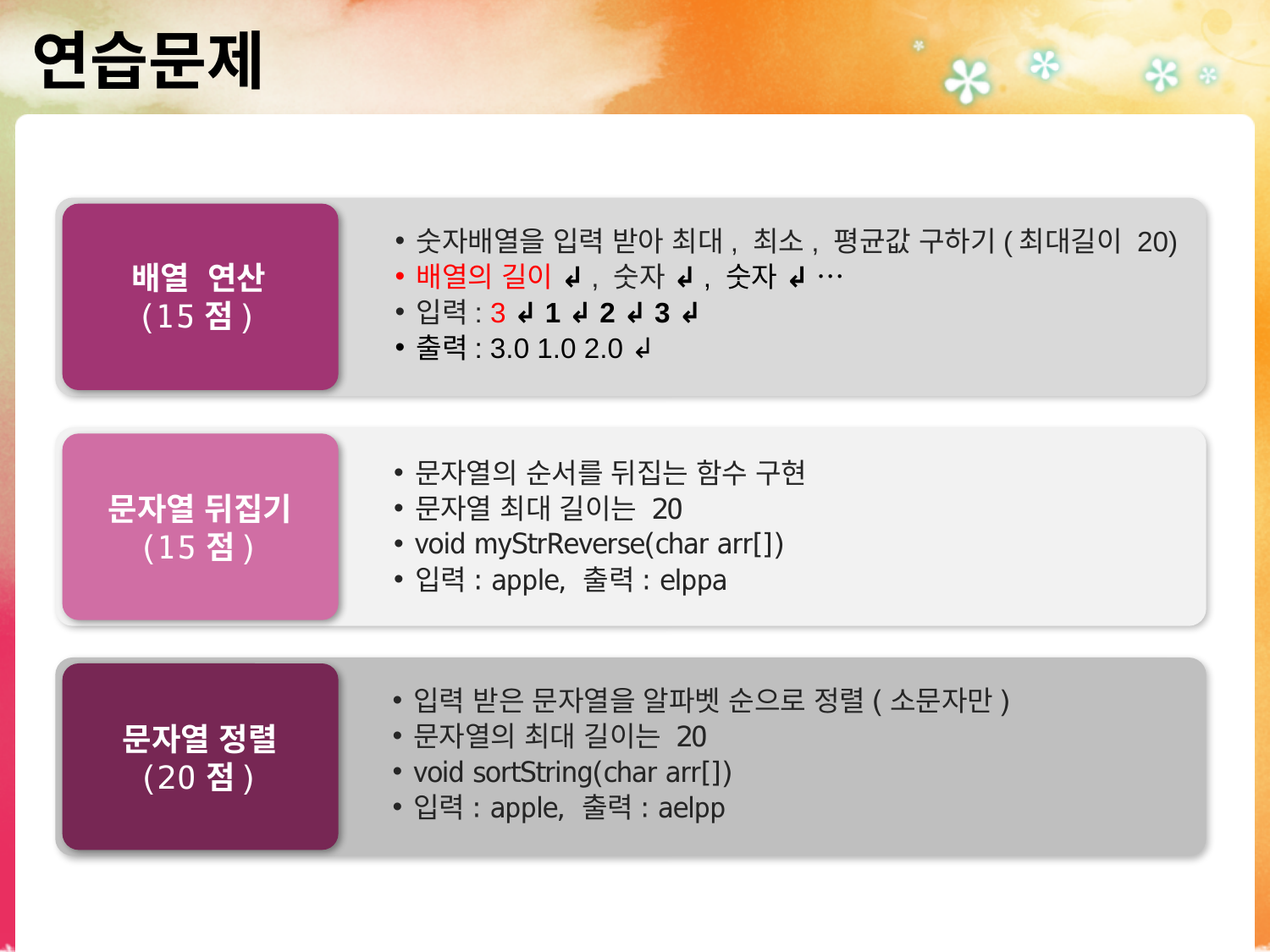

# 연습문제

숫자배열을 입력 받아 최대, 최소, 평균값 구하기(최대길이 20)
배열의 길이 ↲, 숫자 ↲, 숫자 ↲ …
입력: 3 ↲ 1 ↲ 2 ↲ 3 ↲
출력: 3.0 1.0 2.0 ↲
배열  연산
(15점)

문자열 뒤집기
(15점)
문자열의 순서를 뒤집는 함수 구현
문자열 최대 길이는 20
void myStrReverse(char arr[])
입력: apple, 출력: elppa

입력 받은 문자열을 알파벳 순으로 정렬(소문자만)
문자열의 최대 길이는 20
void sortString(char arr[])
입력: apple, 출력: aelpp
문자열 정렬
(20점)